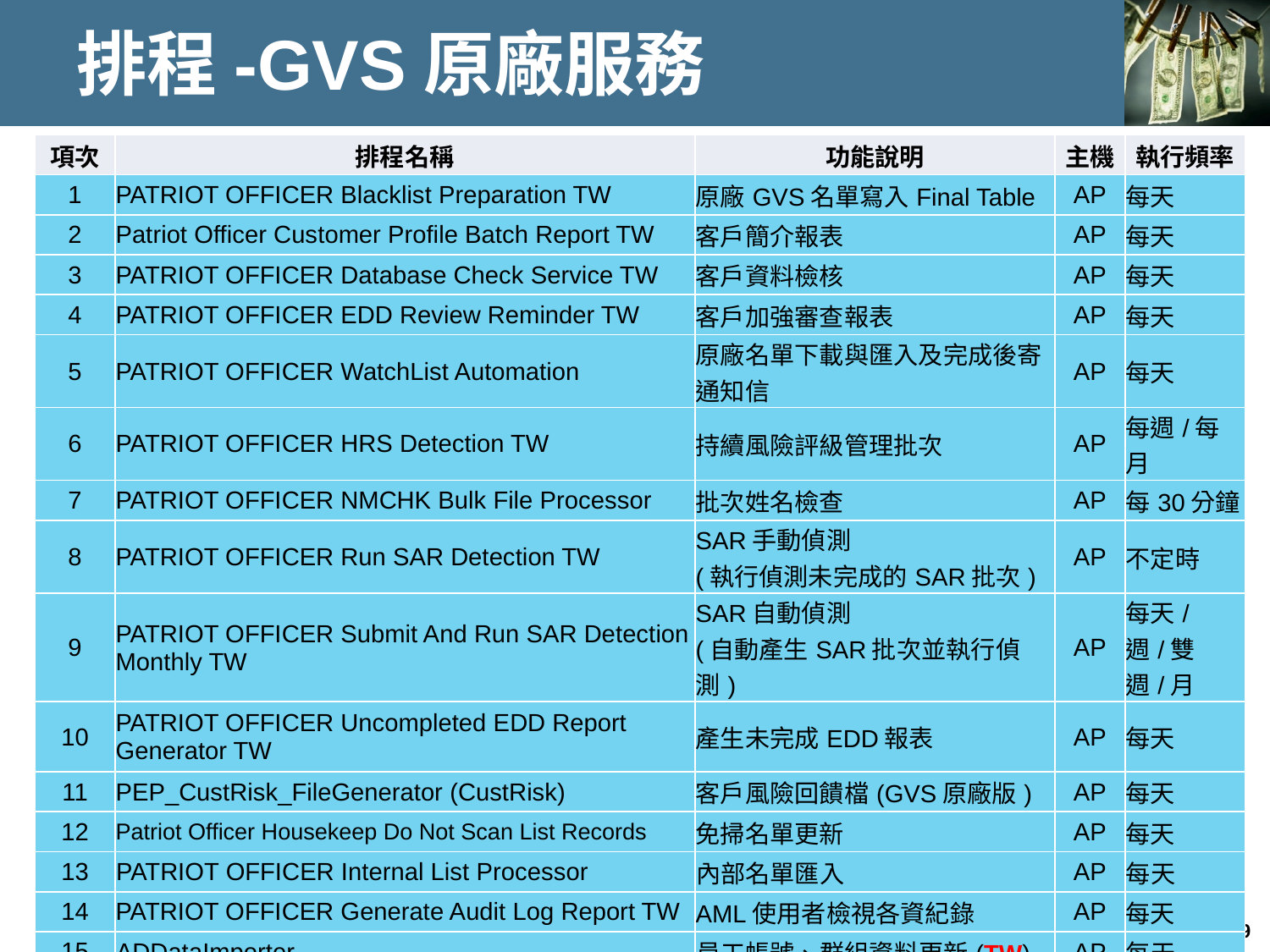

# 排程-GVS原廠服務
| 項次 | 排程名稱 | 功能說明 | 主機 | 執行頻率 |
| --- | --- | --- | --- | --- |
| 1 | PATRIOT OFFICER Blacklist Preparation TW | 原廠GVS名單寫入Final Table | AP | 每天 |
| 2 | Patriot Officer Customer Profile Batch Report TW | 客戶簡介報表 | AP | 每天 |
| 3 | PATRIOT OFFICER Database Check Service TW | 客戶資料檢核 | AP | 每天 |
| 4 | PATRIOT OFFICER EDD Review Reminder TW | 客戶加強審查報表 | AP | 每天 |
| 5 | PATRIOT OFFICER WatchList Automation | 原廠名單下載與匯入及完成後寄通知信 | AP | 每天 |
| 6 | PATRIOT OFFICER HRS Detection TW | 持續風險評級管理批次 | AP | 每週/每月 |
| 7 | PATRIOT OFFICER NMCHK Bulk File Processor | 批次姓名檢查 | AP | 每30分鐘 |
| 8 | PATRIOT OFFICER Run SAR Detection TW | SAR手動偵測 (執行偵測未完成的SAR批次) | AP | 不定時 |
| 9 | PATRIOT OFFICER Submit And Run SAR Detection Monthly TW | SAR自動偵測 (自動產生SAR批次並執行偵測) | AP | 每天/週/雙週/月 |
| 10 | PATRIOT OFFICER Uncompleted EDD Report Generator TW | 產生未完成EDD報表 | AP | 每天 |
| 11 | PEP\_CustRisk\_FileGenerator (CustRisk) | 客戶風險回饋檔(GVS原廠版) | AP | 每天 |
| 12 | Patriot Officer Housekeep Do Not Scan List Records | 免掃名單更新 | AP | 每天 |
| 13 | PATRIOT OFFICER Internal List Processor | 內部名單匯入 | AP | 每天 |
| 14 | PATRIOT OFFICER Generate Audit Log Report TW | AML使用者檢視各資紀錄 | AP | 每天 |
| 15 | ADDataImporter | 員工帳號、群組資料更新(TW) | AP | 每天 |
| 16 | Trigger\_LoadTrxn TW | 交易資料彙整(提供SAR偵測使用) | AP | 每週 |
49